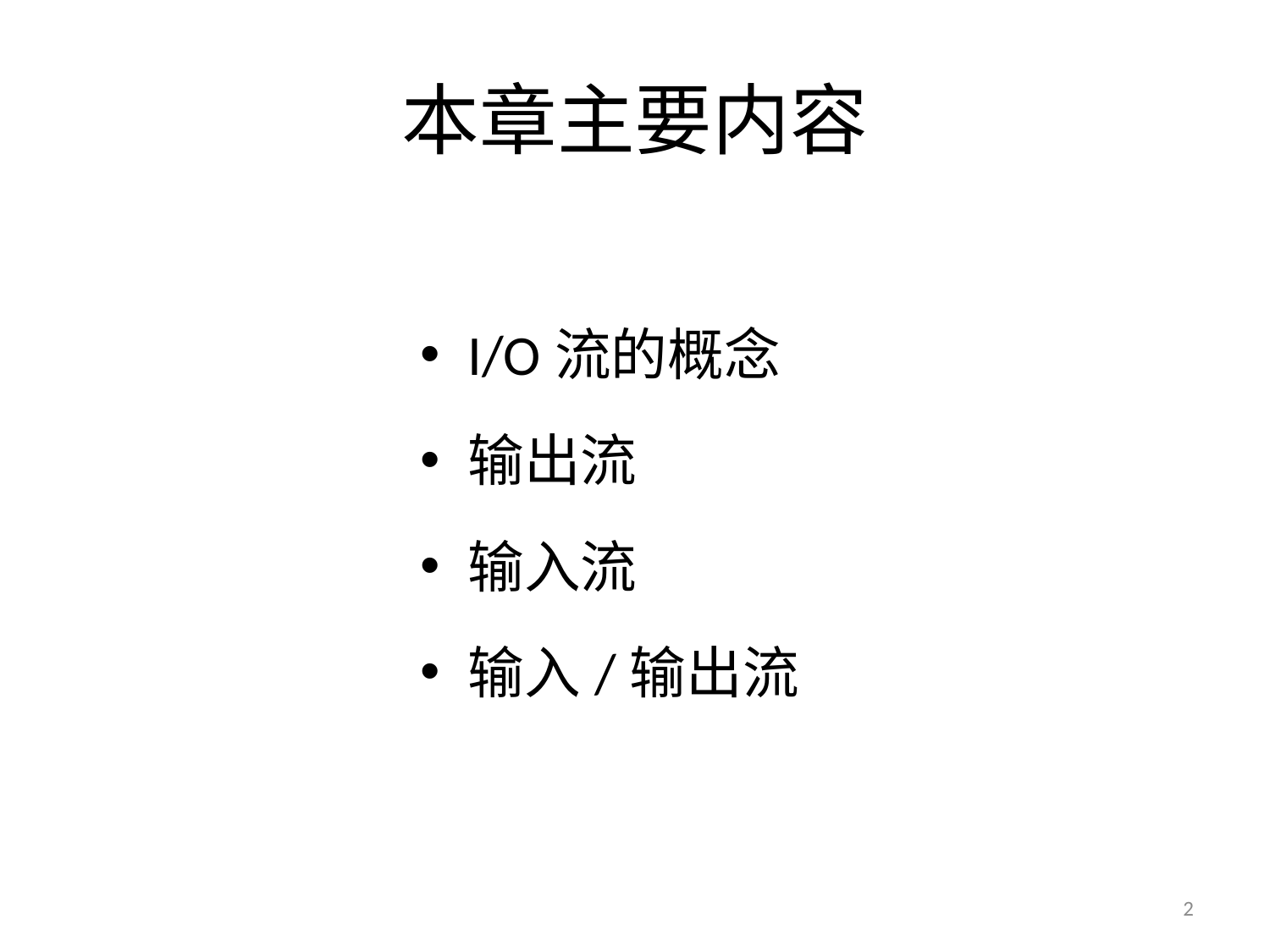

# 本章主要内容
I/O流的概念
输出流
输入流
输入/输出流
2